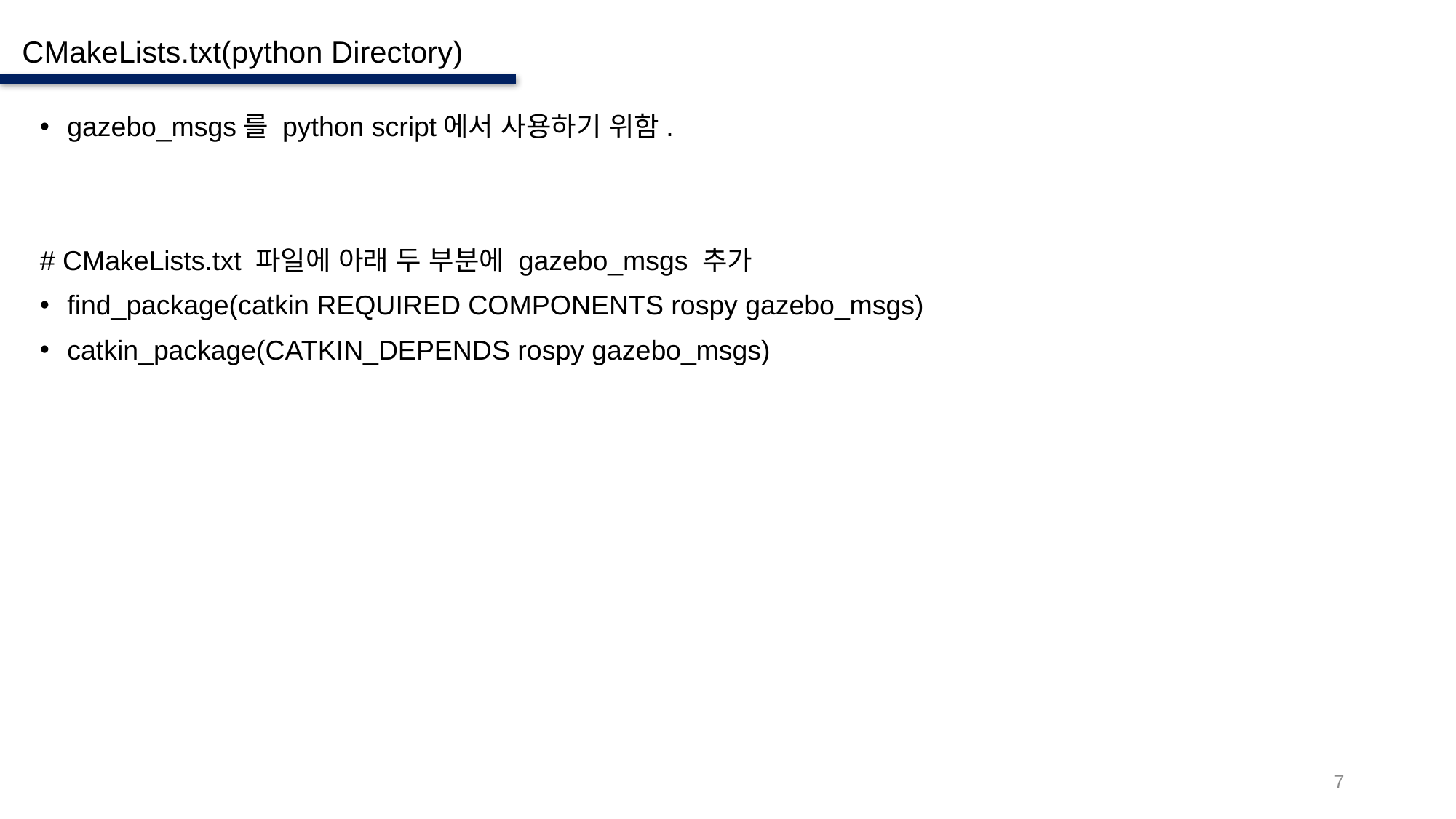

CMakeLists.txt(python Directory)

gazebo_msgs를 python script에서 사용하기 위함.

# CMakeLists.txt 파일에 아래 두 부분에 gazebo_msgs 추가
find_package(catkin REQUIRED COMPONENTS rospy gazebo_msgs)
catkin_package(CATKIN_DEPENDS rospy gazebo_msgs)
7